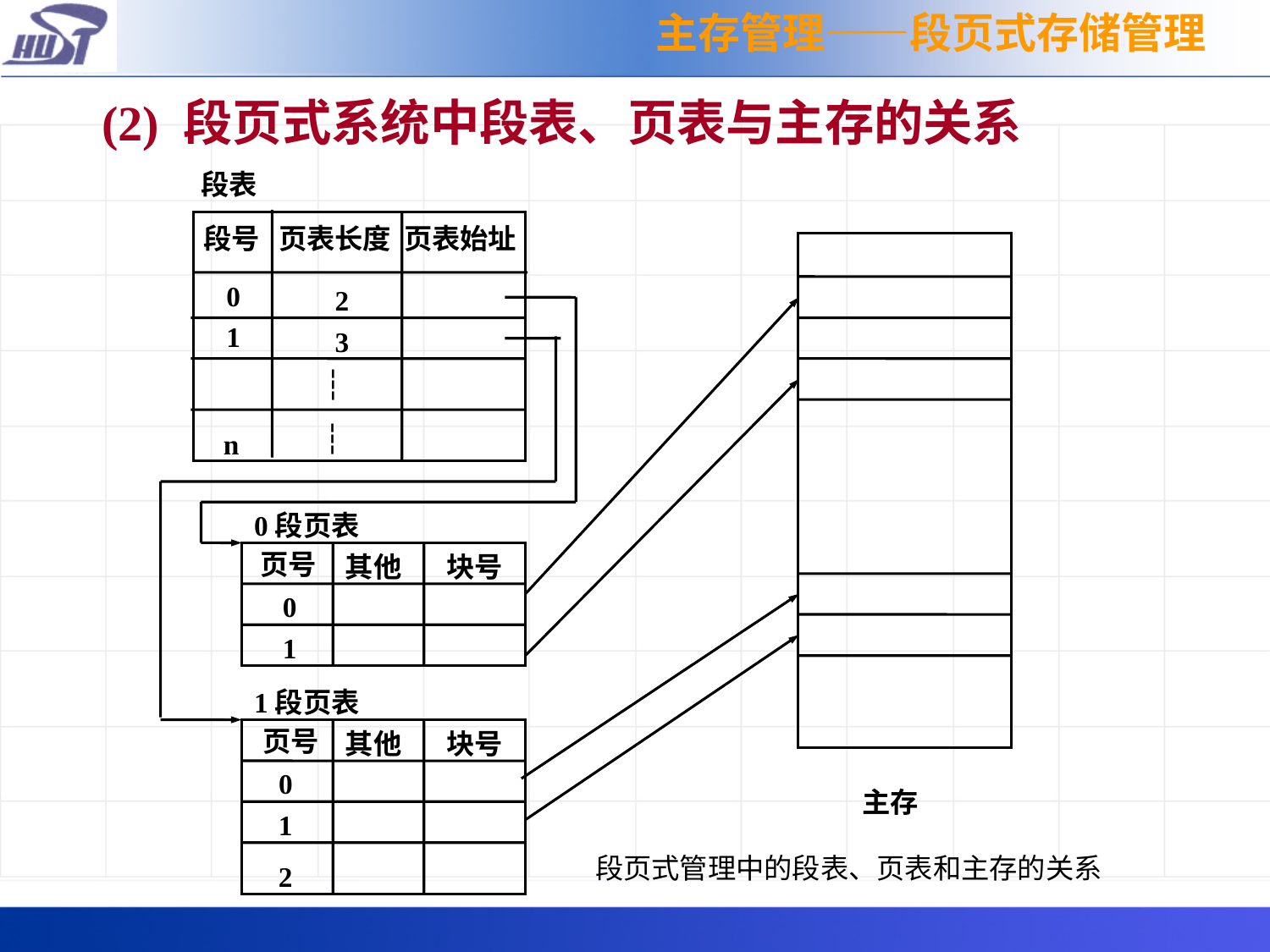

主存管理——段页式存储管理
(2) 段页式系统中段表、页表与主存的关系
段表

段号   页表长度  页表始址

0
2

1

3

┆

┆
n

0段页表
页号

其他

块号

0

1

1段页表
页号

其他

块号
0

1

2
主存
段页式管理中的段表、页表和主存的关系